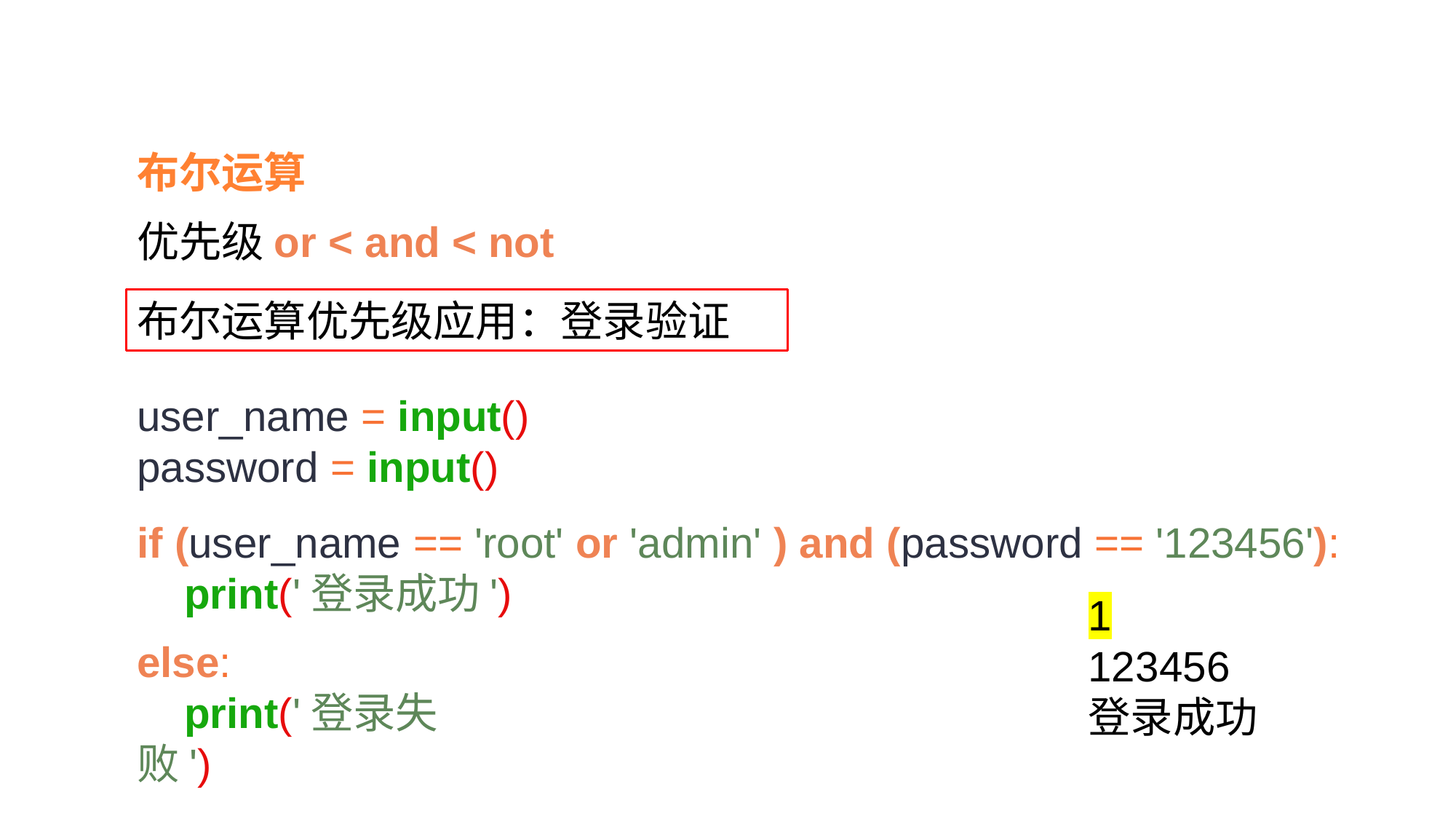

布尔运算
优先级or < and < not
布尔运算优先级应用：登录验证
user_name = input()
password = input()
if (user_name == 'root' or 'admin' ) and (password == '123456'):
    print('登录成功')
1
123456
登录成功
else:
    print('登录失败')